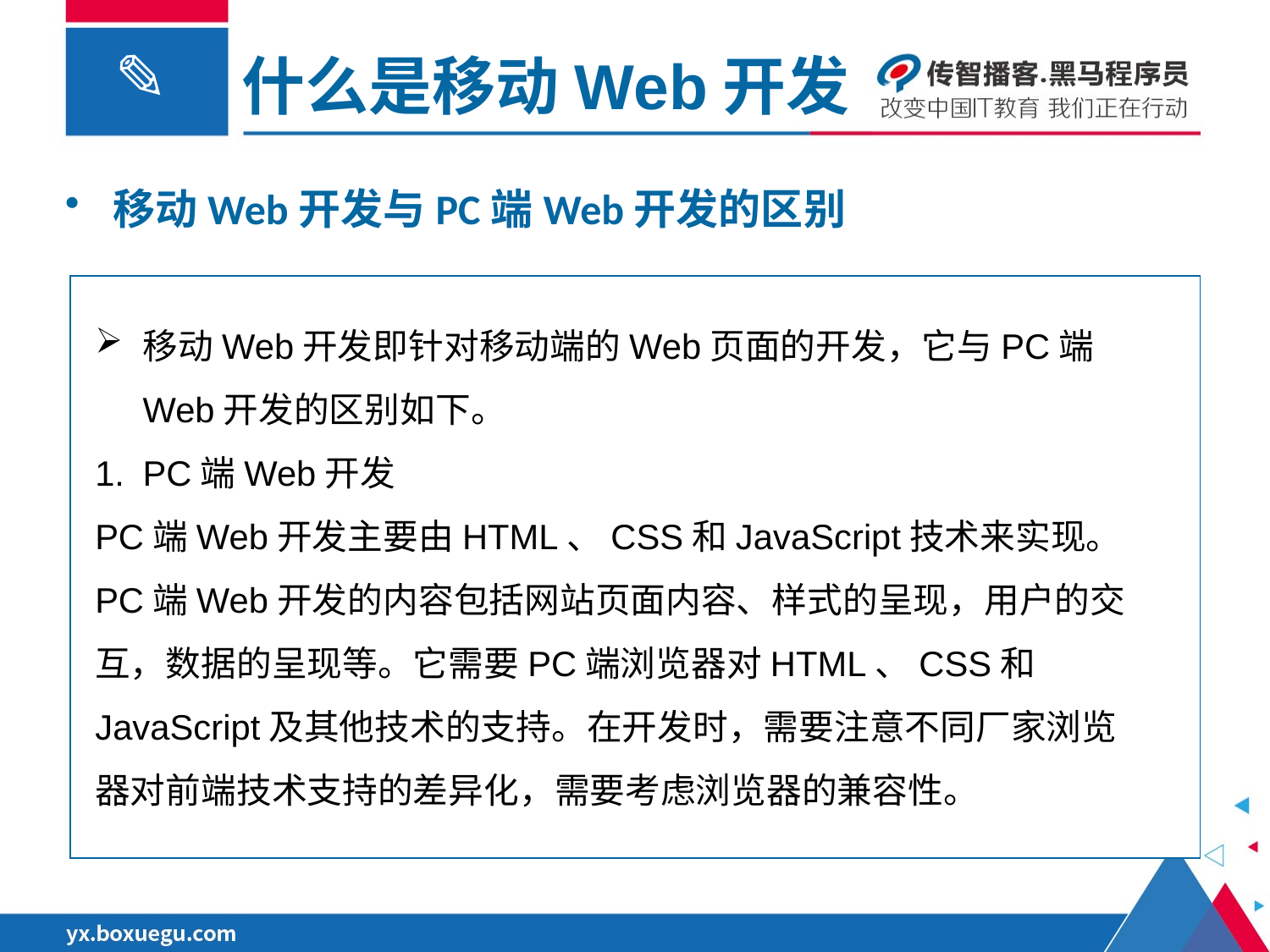

什么是移动Web开发
移动Web开发与PC端Web开发的区别

移动Web开发即针对移动端的Web页面的开发，它与PC端Web开发的区别如下。
PC端Web开发
PC端Web开发主要由HTML、CSS和JavaScript技术来实现。PC端Web开发的内容包括网站页面内容、样式的呈现，用户的交互，数据的呈现等。它需要PC端浏览器对HTML、CSS和JavaScript及其他技术的支持。在开发时，需要注意不同厂家浏览器对前端技术支持的差异化，需要考虑浏览器的兼容性。